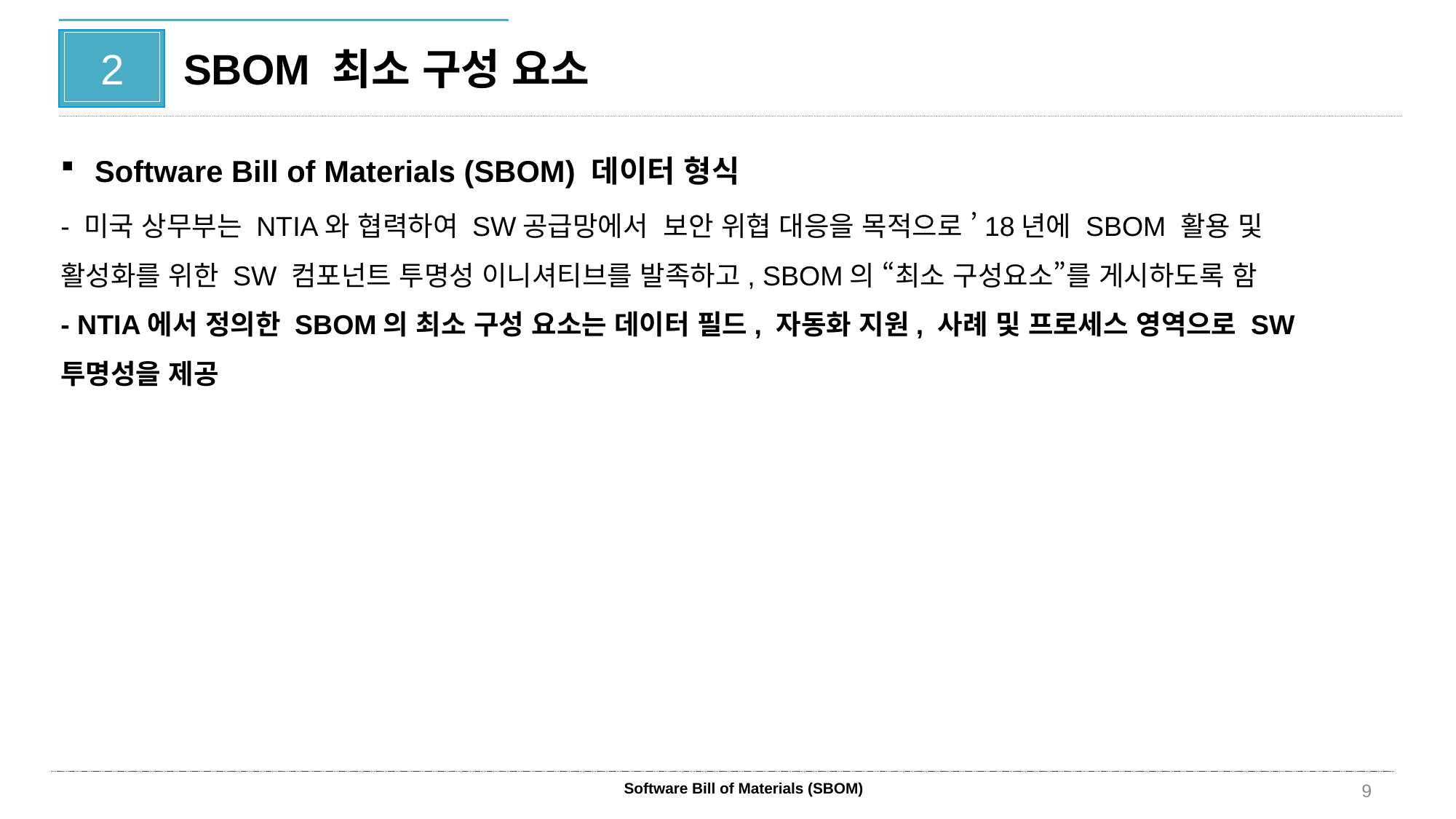

2
SBOM 최소 구성 요소
Software Bill of Materials (SBOM) 데이터 형식
- 미국 상무부는 NTIA와 협력하여 SW공급망에서  보안 위협 대응을 목적으로 ’18년에 SBOM 활용 및
활성화를 위한 SW 컴포넌트 투명성 이니셔티브를 발족하고, SBOM의 “최소 구성요소”를 게시하도록 함
- NTIA에서 정의한 SBOM의 최소 구성 요소는 데이터 필드, 자동화 지원, 사례 및 프로세스 영역으로 SW 투명성을 제공